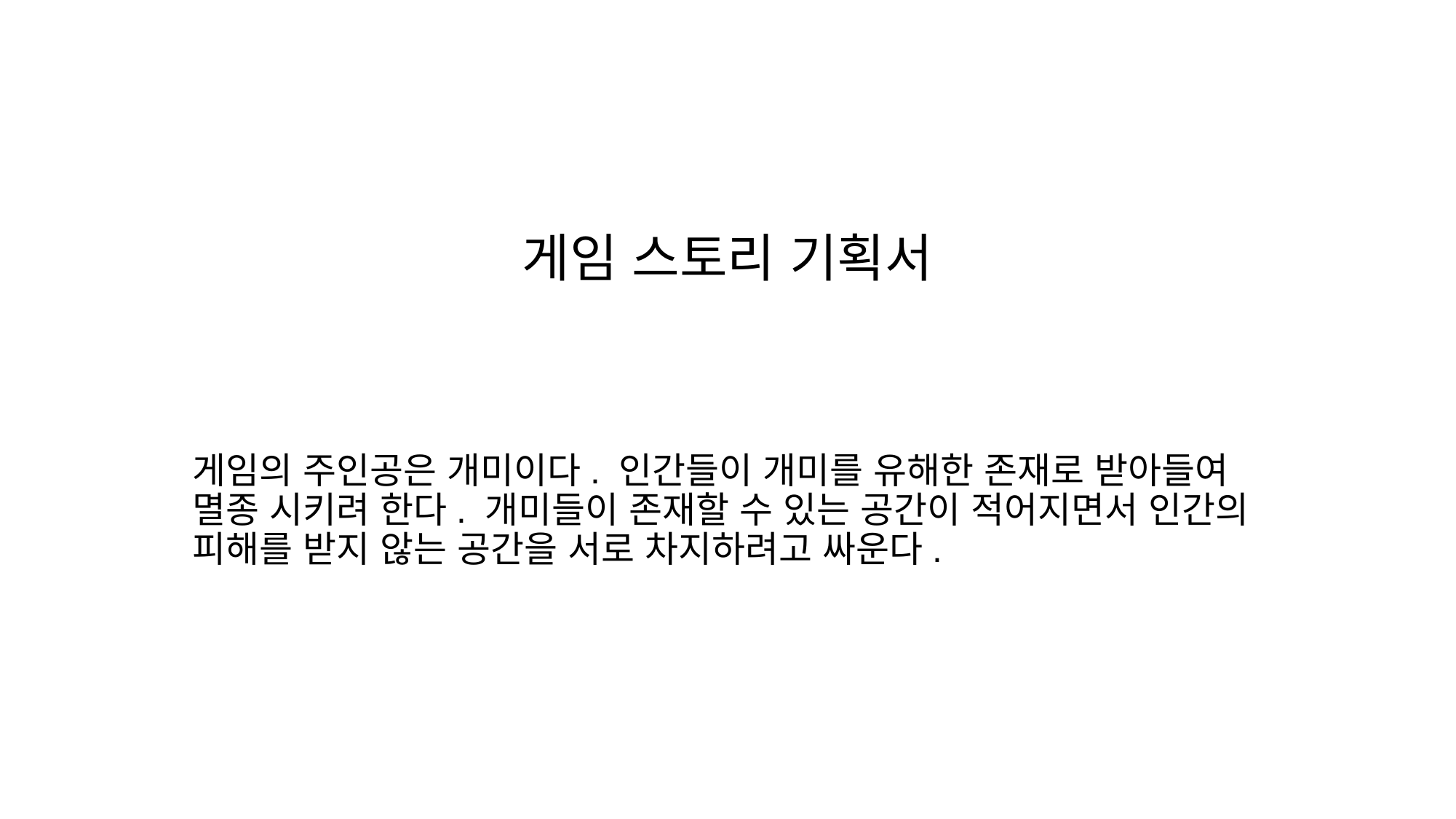

# 게임 스토리 기획서
게임의 주인공은 개미이다. 인간들이 개미를 유해한 존재로 받아들여 멸종 시키려 한다. 개미들이 존재할 수 있는 공간이 적어지면서 인간의 피해를 받지 않는 공간을 서로 차지하려고 싸운다.